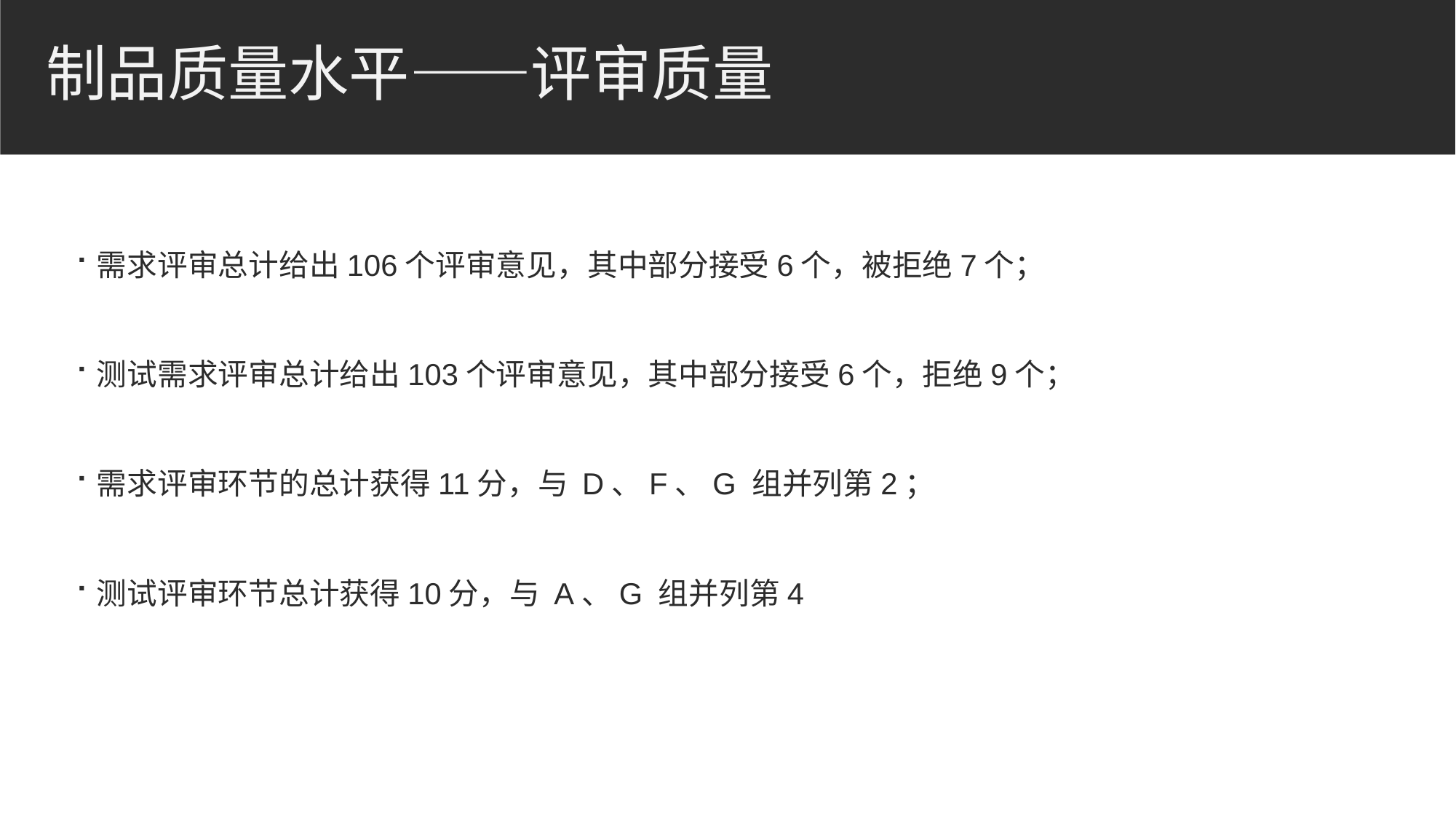

# 制品质量水平——评审质量
需求评审总计给出106个评审意见，其中部分接受6个，被拒绝7个；

测试需求评审总计给出103个评审意见，其中部分接受6个，拒绝9个；

需求评审环节的总计获得11分，与 D、F、G 组并列第2；

测试评审环节总计获得10分，与 A、G 组并列第4